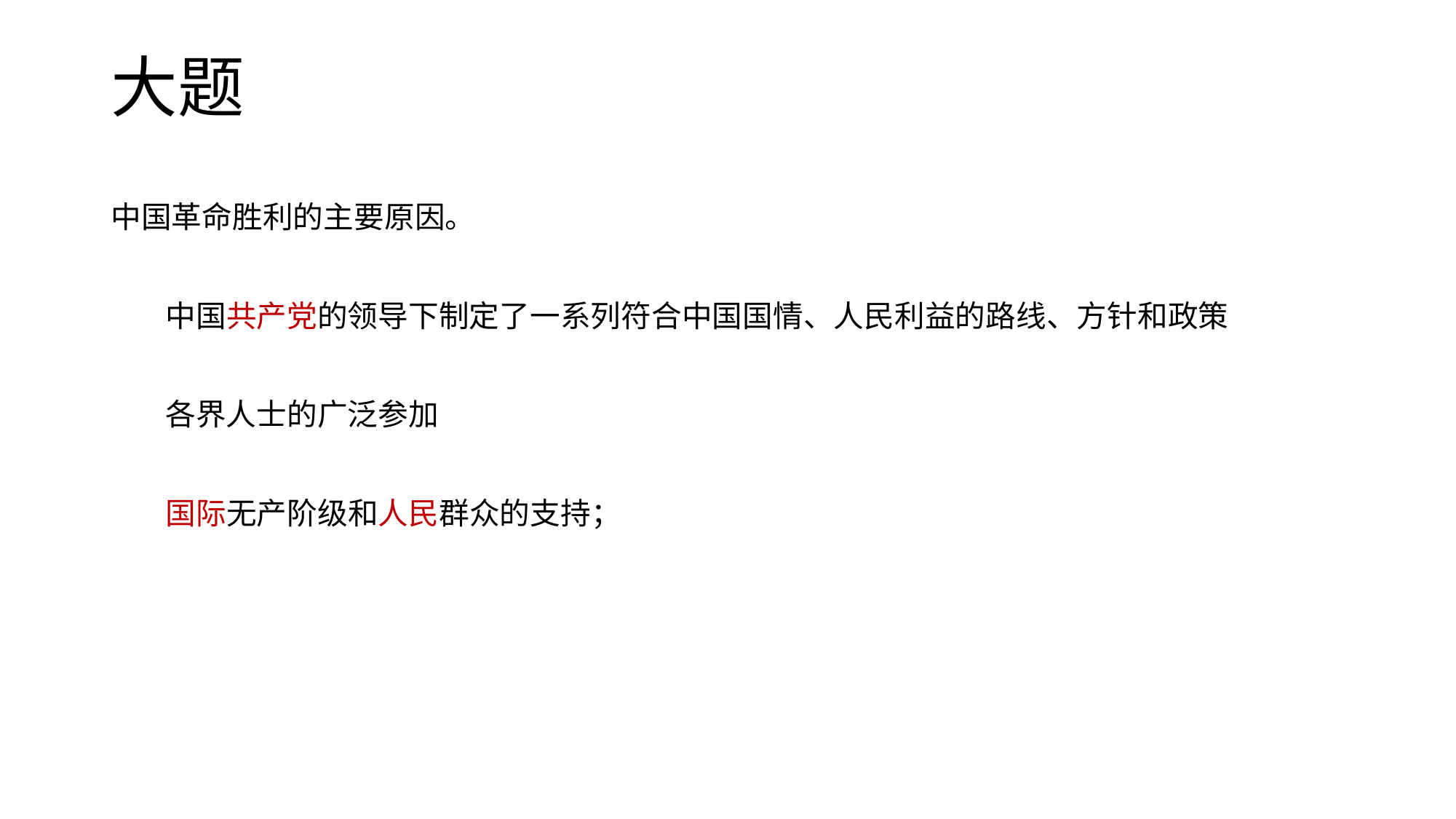

# 大题
中国革命胜利的主要原因。
中国共产党的领导下制定了一系列符合中国国情、人民利益的路线、方针和政策
各界人士的广泛参加
国际无产阶级和人民群众的支持；